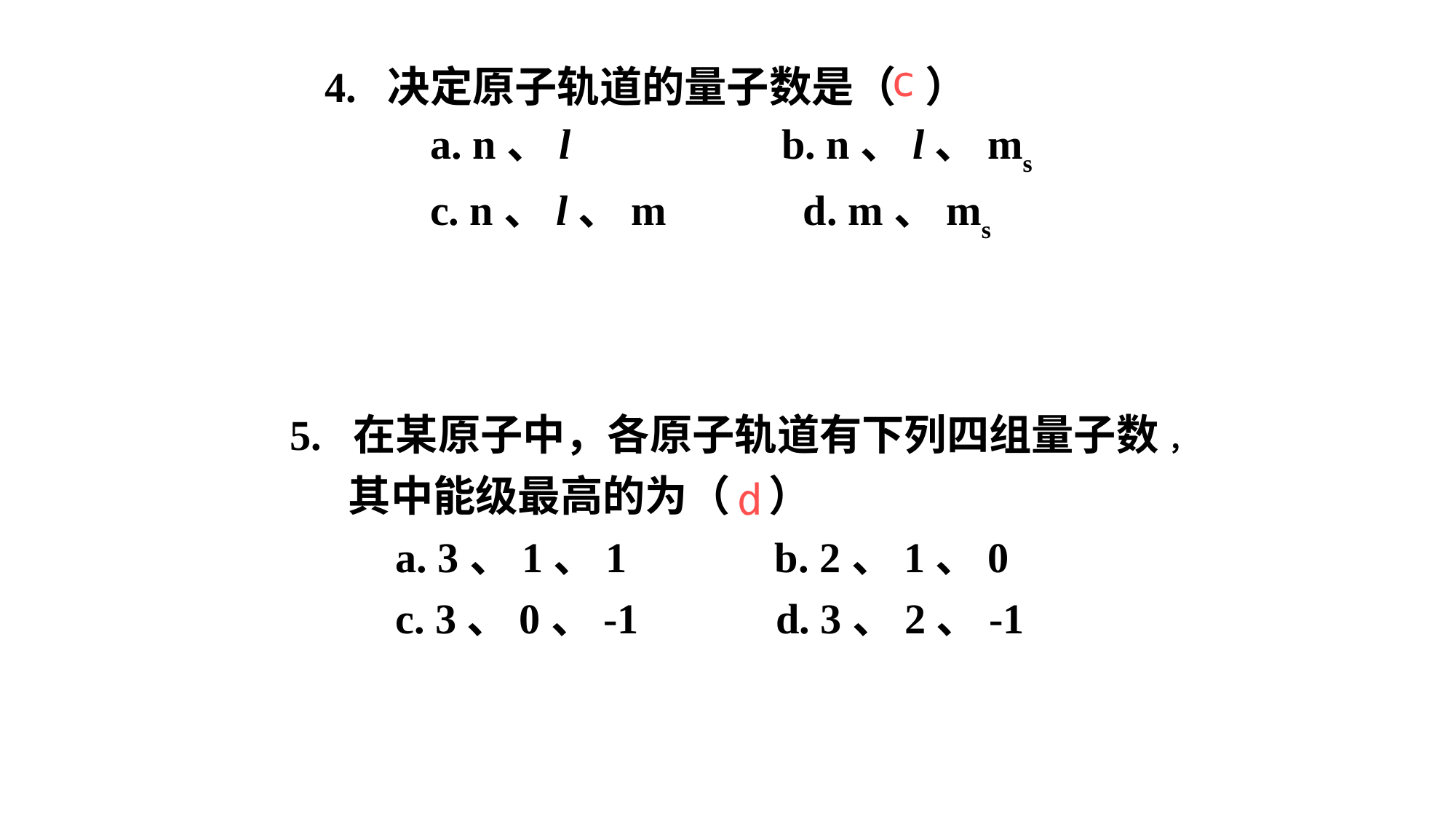

c
4.  决定原子轨道的量子数是（   ）
          a. n、l                    b. n、l、ms
          c. n、l、m             d. m、ms
5.  在某原子中，各原子轨道有下列四组量子数 ，
     其中能级最高的为（    ）
          a. 3、1、1              b. 2、1、0
          c. 3、0、-1             d. 3、2、-1
d